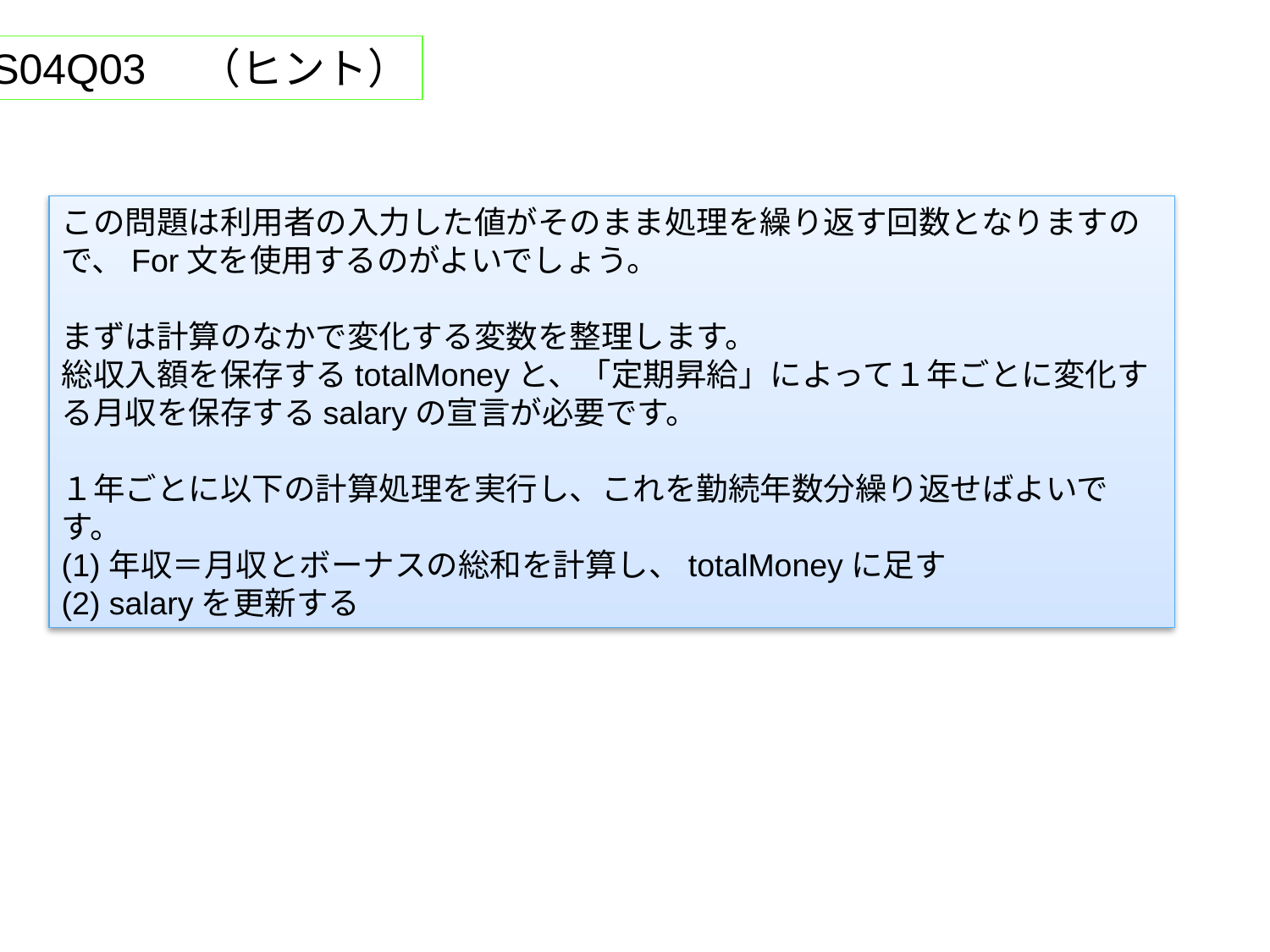

S04Q03　（ヒント）
この問題は利用者の入力した値がそのまま処理を繰り返す回数となりますので、For文を使用するのがよいでしょう。

まずは計算のなかで変化する変数を整理します。
総収入額を保存するtotalMoneyと、「定期昇給」によって１年ごとに変化する月収を保存するsalaryの宣言が必要です。

１年ごとに以下の計算処理を実行し、これを勤続年数分繰り返せばよいです。
年収＝月収とボーナスの総和を計算し、totalMoneyに足す
salaryを更新する